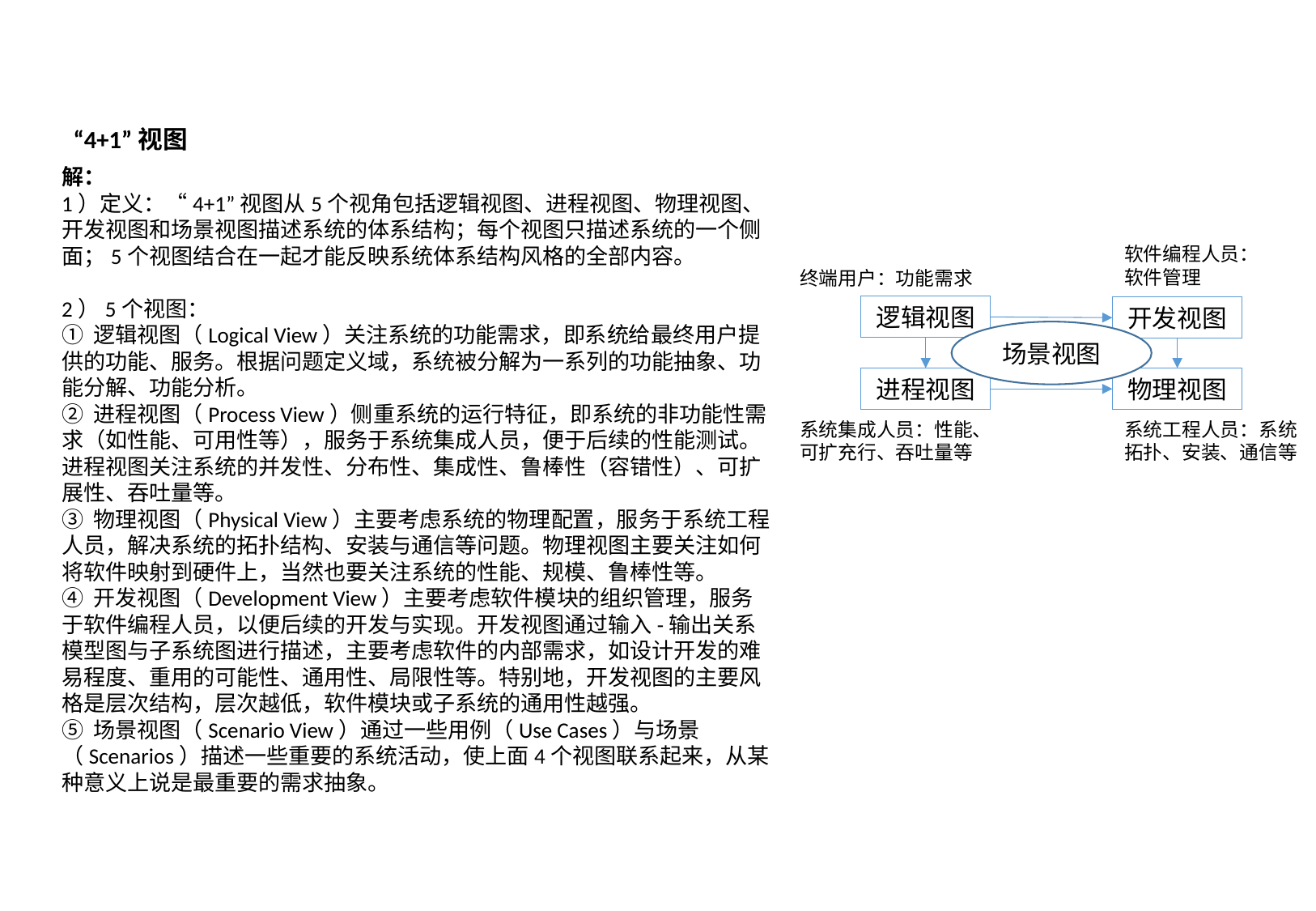

“4+1”视图
解：
1）定义：“4+1”视图从5个视角包括逻辑视图、进程视图、物理视图、开发视图和场景视图描述系统的体系结构；每个视图只描述系统的一个侧面；5个视图结合在一起才能反映系统体系结构风格的全部内容。

2）5个视图：
① 逻辑视图（Logical View）关注系统的功能需求，即系统给最终用户提供的功能、服务。根据问题定义域，系统被分解为一系列的功能抽象、功能分解、功能分析。
② 进程视图（Process View）侧重系统的运行特征，即系统的非功能性需求（如性能、可用性等），服务于系统集成人员，便于后续的性能测试。进程视图关注系统的并发性、分布性、集成性、鲁棒性（容错性）、可扩展性、吞吐量等。
③ 物理视图（Physical View）主要考虑系统的物理配置，服务于系统工程人员，解决系统的拓扑结构、安装与通信等问题。物理视图主要关注如何将软件映射到硬件上，当然也要关注系统的性能、规模、鲁棒性等。
④ 开发视图（Development View）主要考虑软件模块的组织管理，服务于软件编程人员，以便后续的开发与实现。开发视图通过输入-输出关系模型图与子系统图进行描述，主要考虑软件的内部需求，如设计开发的难易程度、重用的可能性、通用性、局限性等。特别地，开发视图的主要风格是层次结构，层次越低，软件模块或子系统的通用性越强。
⑤ 场景视图（Scenario View）通过一些用例（Use Cases）与场景（Scenarios）描述一些重要的系统活动，使上面4个视图联系起来，从某种意义上说是最重要的需求抽象。
软件编程人员：
软件管理
终端用户：功能需求
逻辑视图
开发视图
场景视图
进程视图
物理视图
系统集成人员：性能、可扩充行、吞吐量等
系统工程人员：系统拓扑、安装、通信等